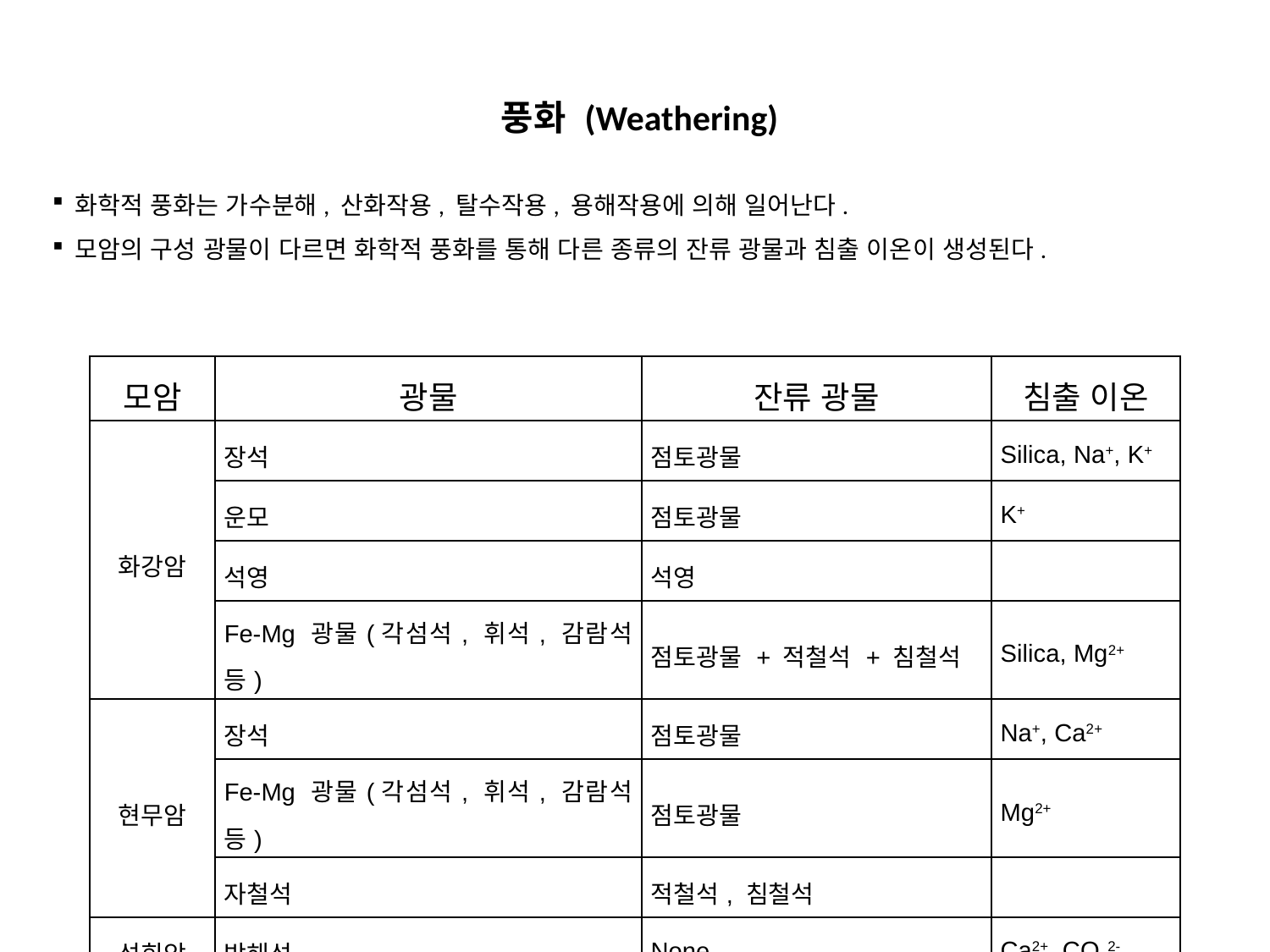

풍화 (Weathering)
화학적 풍화는 가수분해, 산화작용, 탈수작용, 용해작용에 의해 일어난다.
모암의 구성 광물이 다르면 화학적 풍화를 통해 다른 종류의 잔류 광물과 침출 이온이 생성된다.

| 모암 | 광물 | 잔류 광물 | 침출 이온 |
| --- | --- | --- | --- |
| 화강암 | 장석 | 점토광물 | Silica, Na+, K+ |
|  | 운모 | 점토광물 | K+ |
|  | 석영 | 석영 |  |
|  | Fe-Mg 광물(각섬석, 휘석, 감람석 등) | 점토광물 + 적철석 + 침철석 | Silica, Mg2+ |
| 현무암 | 장석 | 점토광물 | Na+, Ca2+ |
|  | Fe-Mg 광물(각섬석, 휘석, 감람석 등) | 점토광물 | Mg2+ |
|  | 자철석 | 적철석, 침철석 |  |
| 석회암 | 방해석 | None | Ca2+, CO32- |